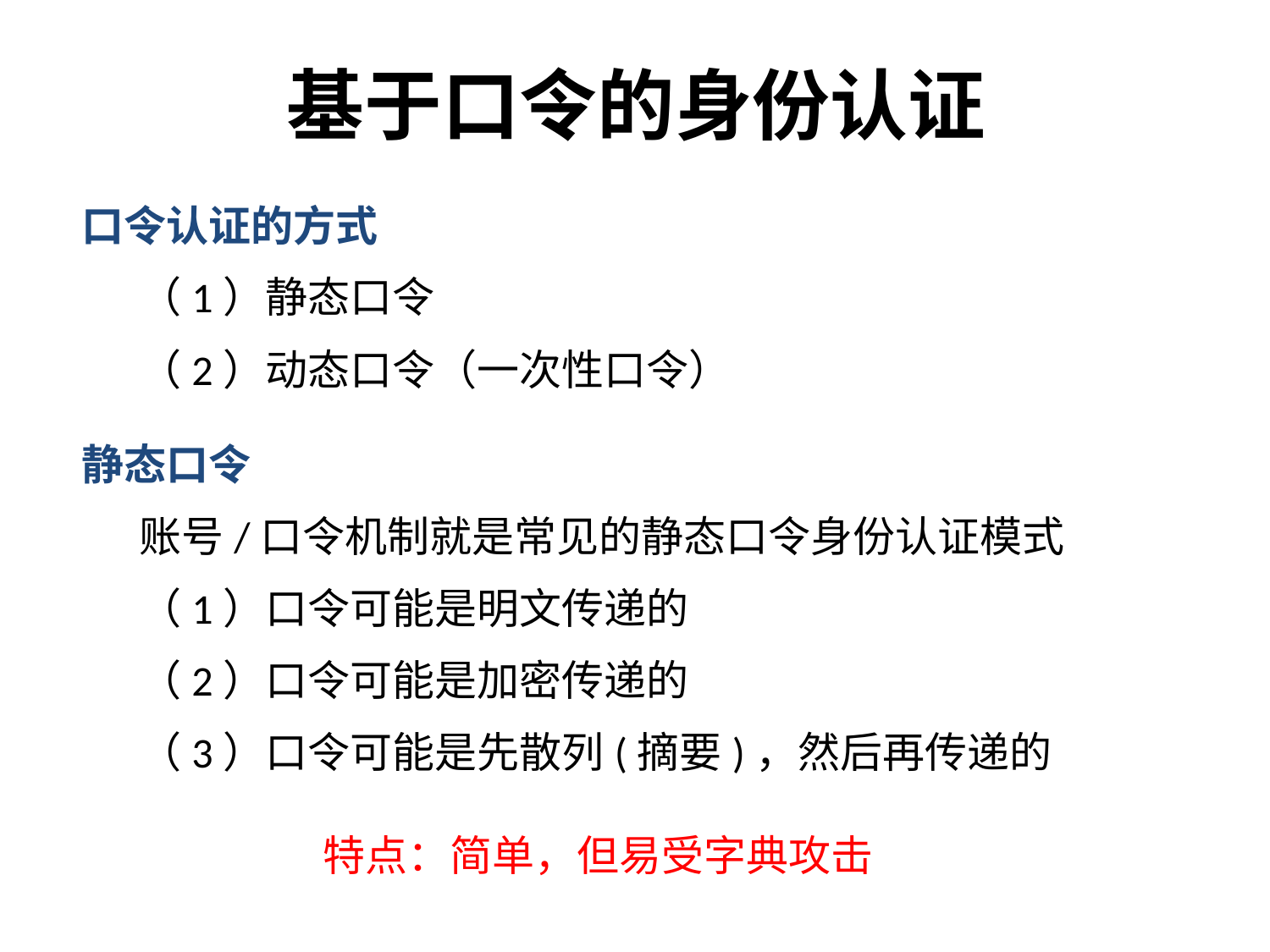

# 基于口令的身份认证
口令认证的方式
     （1）静态口令
     （2）动态口令（一次性口令）
静态口令
     账号/口令机制就是常见的静态口令身份认证模式
     （1）口令可能是明文传递的
     （2）口令可能是加密传递的
     （3）口令可能是先散列(摘要)，然后再传递的
特点：简单，但易受字典攻击